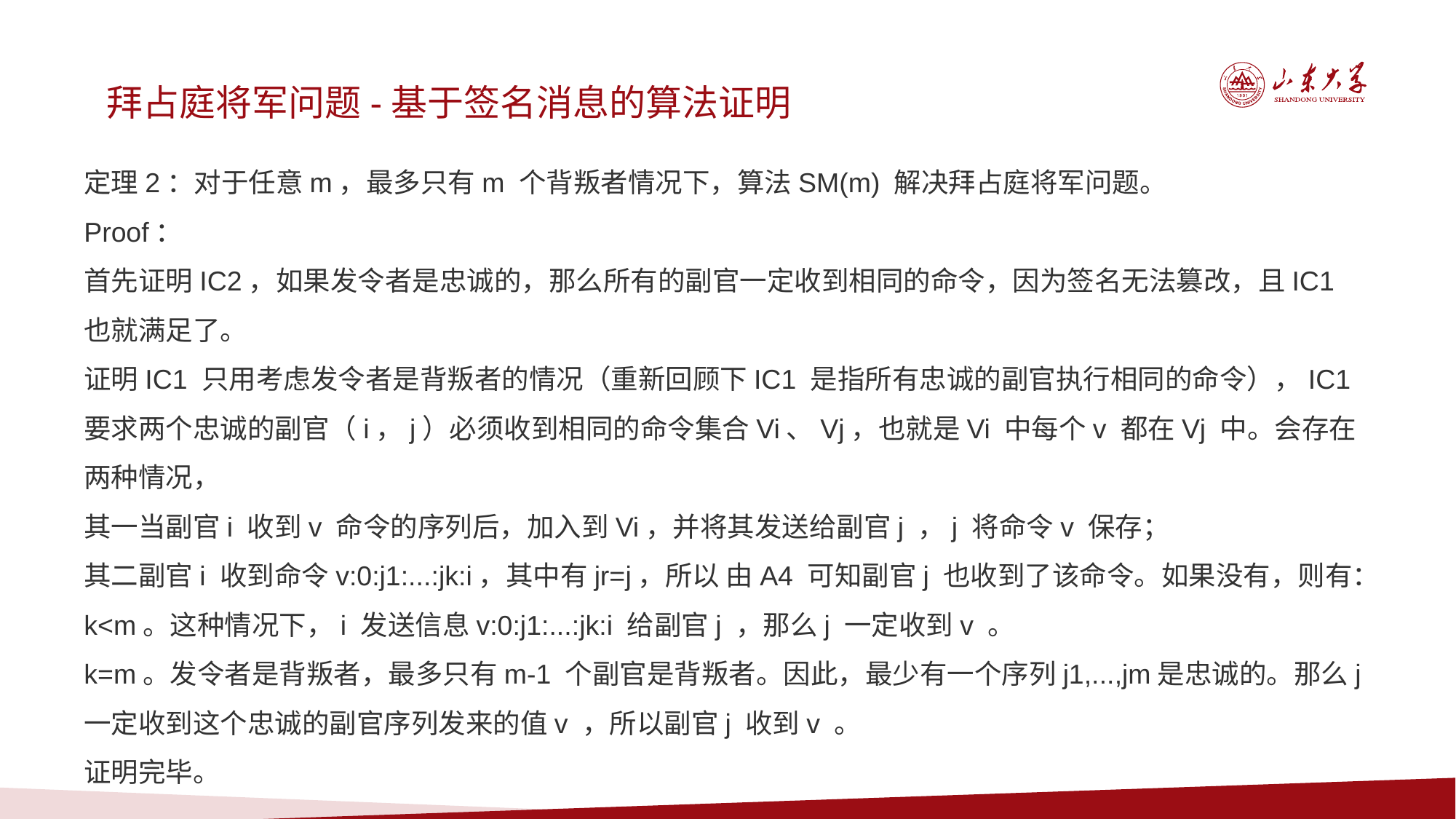

拜占庭将军问题-基于签名消息的算法证明
定理2：对于任意m，最多只有m 个背叛者情况下，算法SM(m) 解决拜占庭将军问题。
Proof：
首先证明IC2，如果发令者是忠诚的，那么所有的副官一定收到相同的命令，因为签名无法篡改，且IC1 也就满足了。
证明IC1 只用考虑发令者是背叛者的情况（重新回顾下IC1 是指所有忠诚的副官执行相同的命令），IC1 要求两个忠诚的副官（i，j）必须收到相同的命令集合Vi、Vj，也就是Vi 中每个v 都在Vj 中。会存在两种情况，
其一当副官i 收到v 命令的序列后，加入到Vi，并将其发送给副官j ，j 将命令v 保存；
其二副官i 收到命令v:0:j1:...:jk:i，其中有jr=j，所以 由A4 可知副官j 也收到了该命令。如果没有，则有：
k<m。这种情况下，i 发送信息v:0:j1:...:jk:i 给副官j ，那么j 一定收到v 。
k=m。发令者是背叛者，最多只有m-1 个副官是背叛者。因此，最少有一个序列j1,...,jm是忠诚的。那么j 一定收到这个忠诚的副官序列发来的值v ，所以副官j 收到v 。
证明完毕。